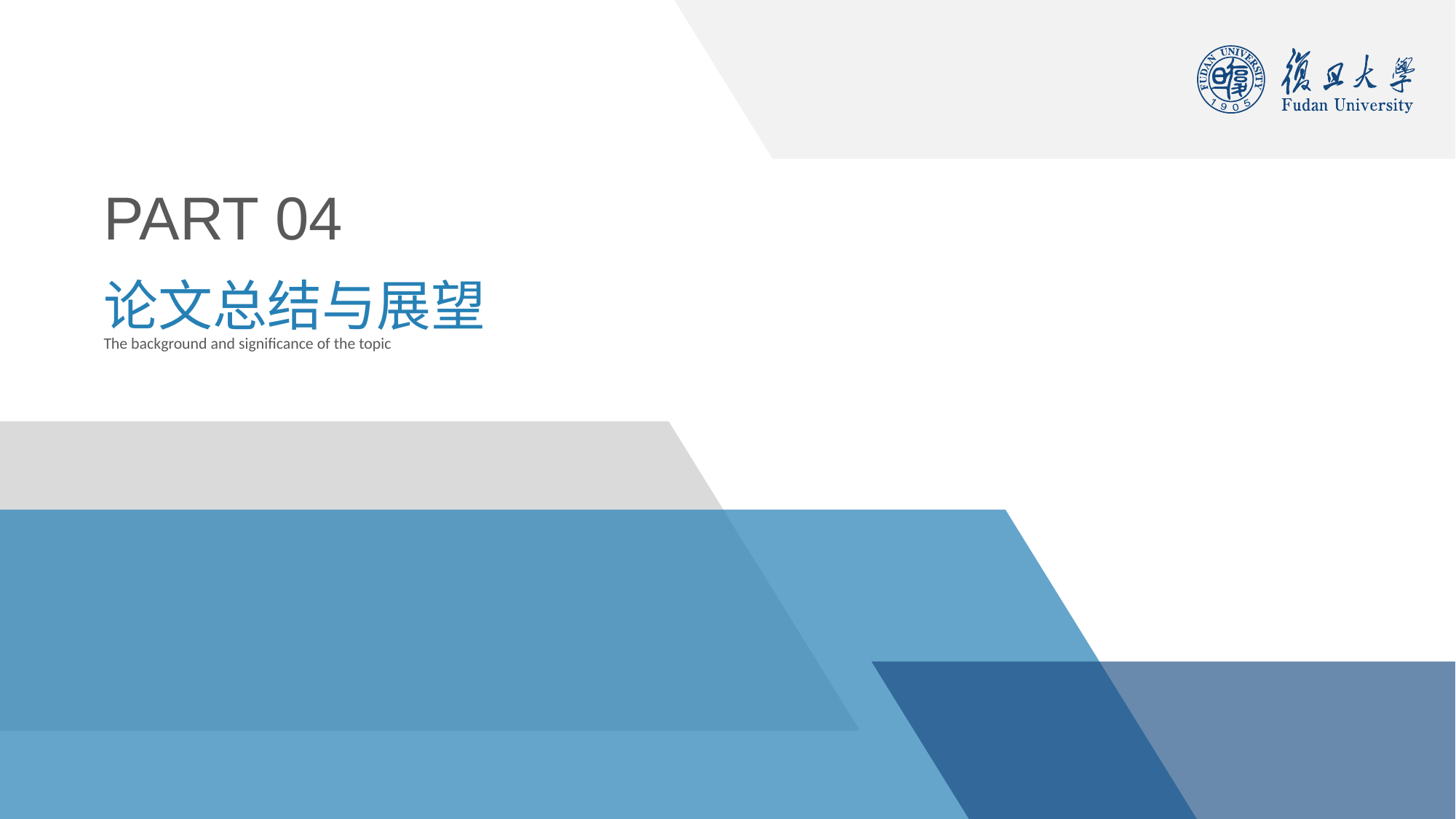

PART 04
论文总结与展望
The background and significance of the topic